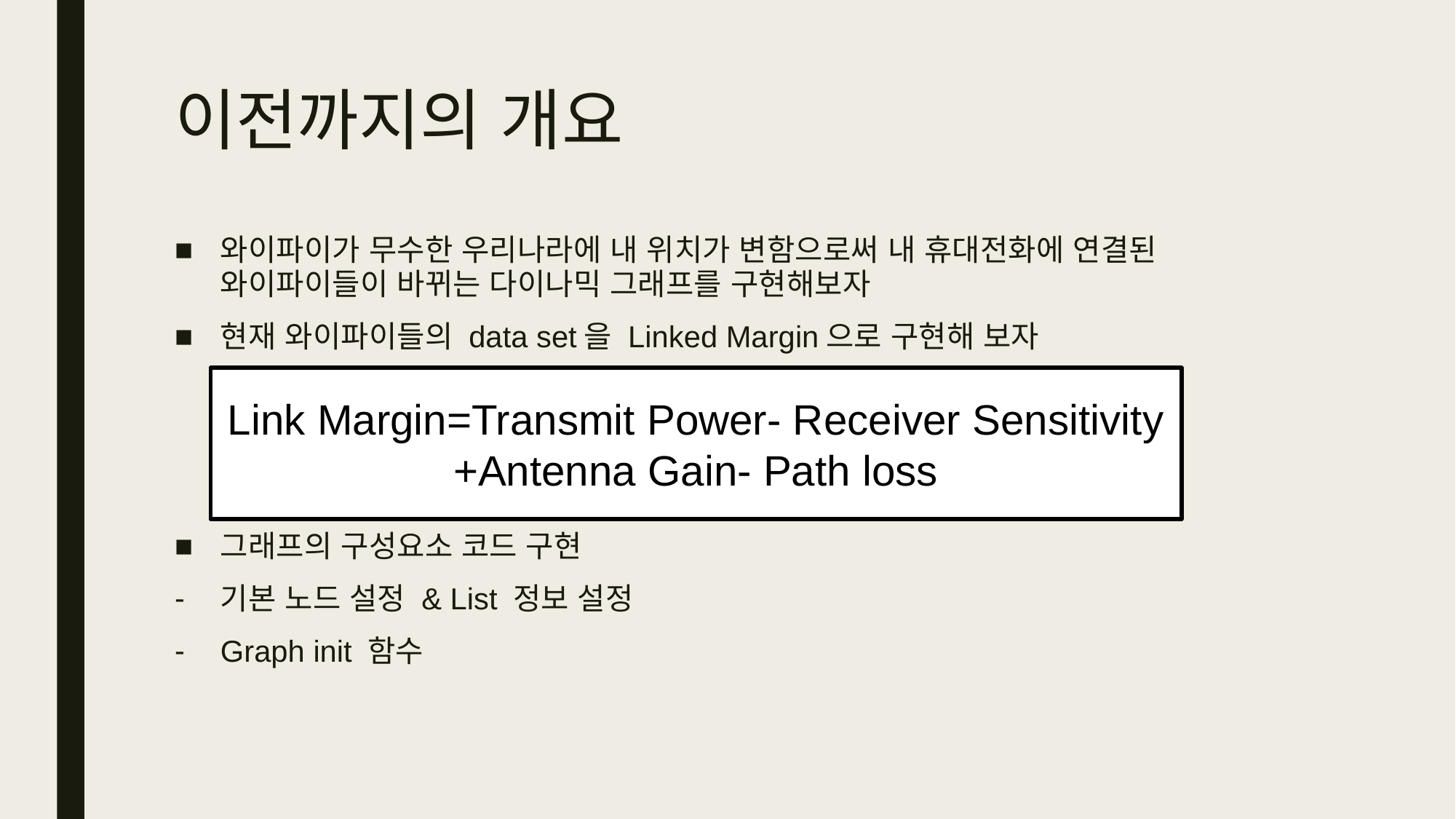

# 이전까지의 개요
와이파이가 무수한 우리나라에 내 위치가 변함으로써 내 휴대전화에 연결된 와이파이들이 바뀌는 다이나믹 그래프를 구현해보자
현재 와이파이들의 data set을 Linked Margin으로 구현해 보자

그래프의 구성요소 코드 구현
기본 노드 설정 & List 정보 설정
Graph init 함수
Link Margin=Transmit Power- Receiver Sensitivity +Antenna Gain- Path loss